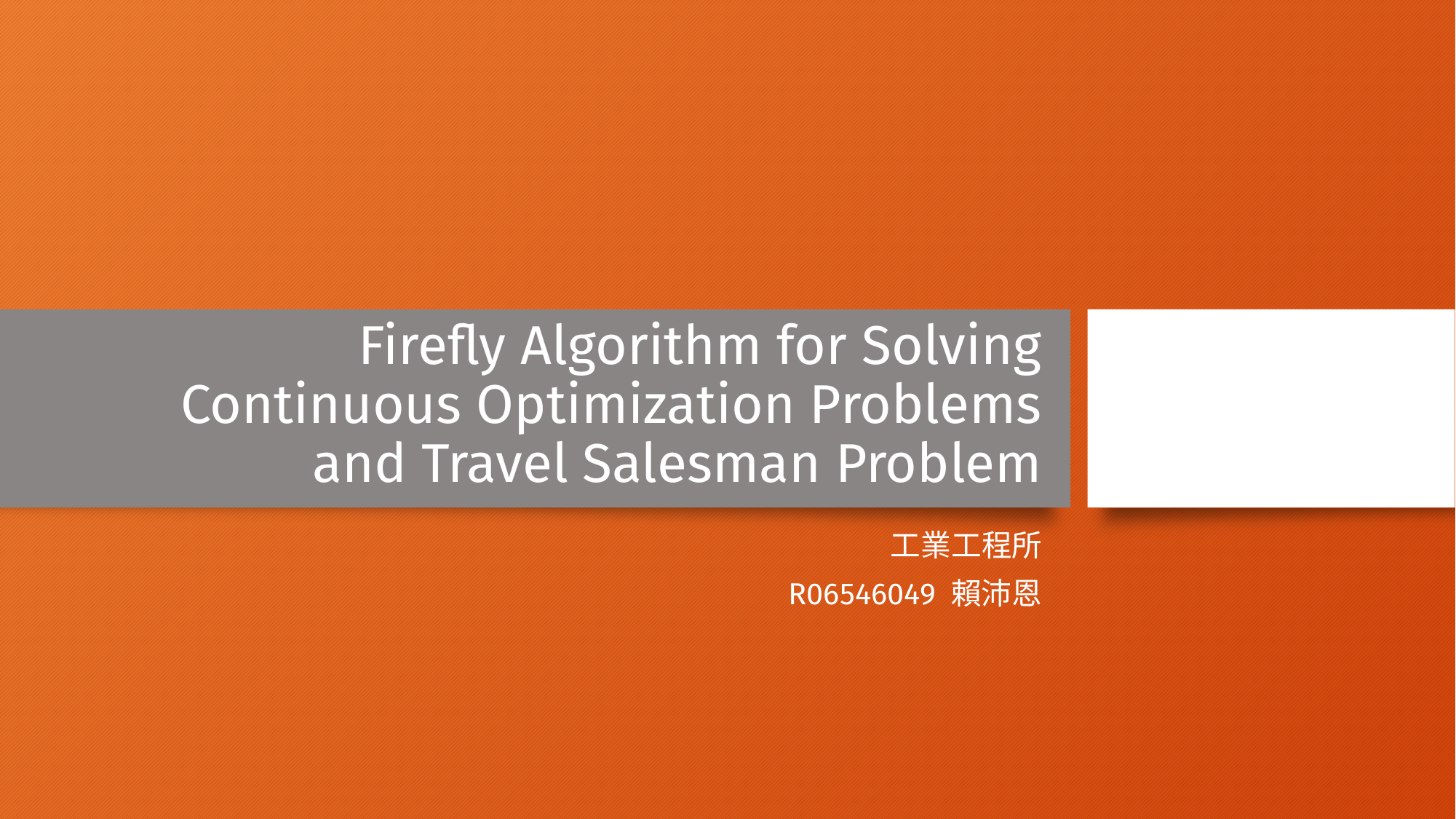

# Firefly Algorithm for Solving Continuous Optimization Problems and Travel Salesman Problem
工業工程所
R06546049 賴沛恩